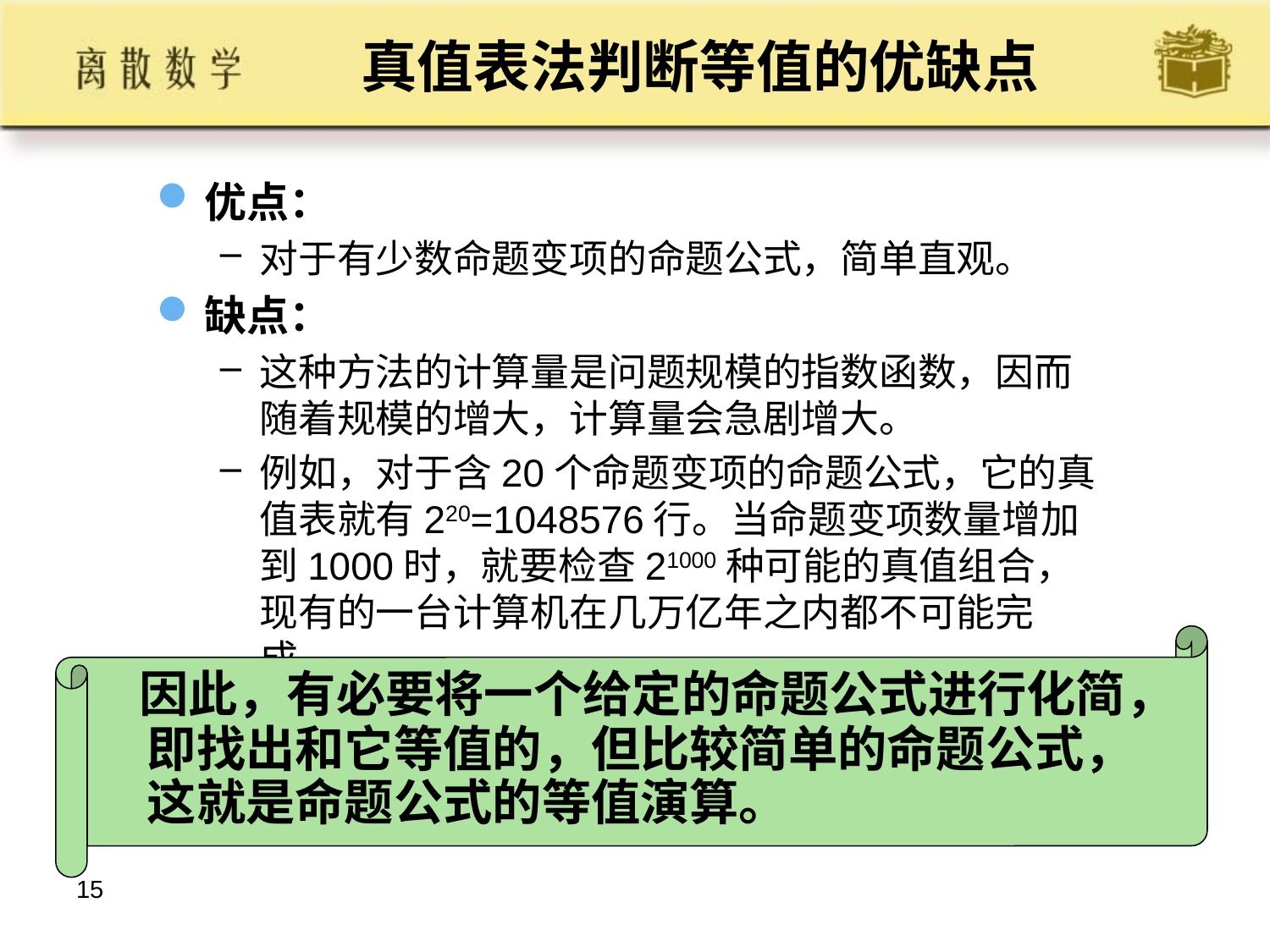

# 真值表法判断等值的优缺点
优点：
对于有少数命题变项的命题公式，简单直观。
缺点：
这种方法的计算量是问题规模的指数函数，因而随着规模的增大，计算量会急剧增大。
例如，对于含20个命题变项的命题公式，它的真值表就有220=1048576行。当命题变项数量增加到1000时，就要检查21000种可能的真值组合，现有的一台计算机在几万亿年之内都不可能完成。
  因此，有必要将一个给定的命题公式进行化简，即找出和它等值的，但比较简单的命题公式，这就是命题公式的等值演算。
15